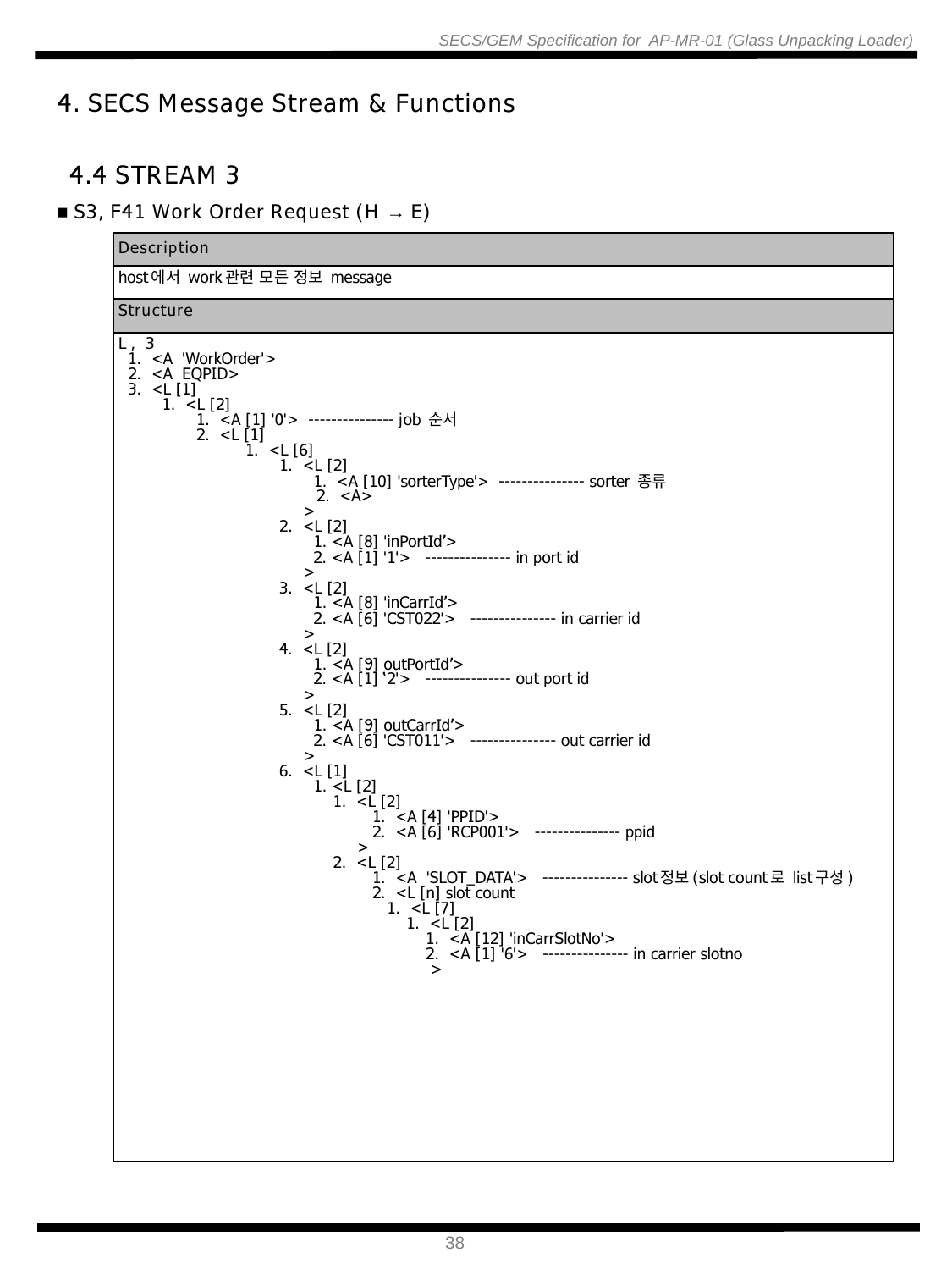

4. SECS Message Stream & Functions
4.4 STREAM 3
| ■ S3, F41 Work Order Request (H → E) |  |
| --- | --- |
|  | Description |
|  | host에서 work관련 모든 정보 message |
|  | Structure |
|  | L , 3 1. <A 'WorkOrder'> 2. <A EQPID> 3. <L [1] 1. <L [2] 1. <A [1] '0'> --------------- job 순서 2. <L [1] 1. <L [6] 1. <L [2] 1. <A [10] 'sorterType'> --------------- sorter 종류 2. <A> > 2. <L [2] 1. <A [8] 'inPortId’> 2. <A [1] '1'> --------------- in port id > 3. <L [2] 1. <A [8] 'inCarrId’> 2. <A [6] 'CST022'> --------------- in carrier id > 4. <L [2] 1. <A [9] outPortId’> 2. <A [1] ‘2'> --------------- out port id > 5. <L [2] 1. <A [9] outCarrId’> 2. <A [6] 'CST011'> --------------- out carrier id > 6. <L [1] 1. <L [2] 1. <L [2] 1. <A [4] 'PPID'> 2. <A [6] 'RCP001'> --------------- ppid > 2. <L [2] 1. <A 'SLOT\_DATA'> --------------- slot정보(slot count로 list구성) 2. <L [n] slot count 1. <L [7] 1. <L [2] 1. <A [12] 'inCarrSlotNo'> 2. <A [1] '6'> --------------- in carrier slotno > |